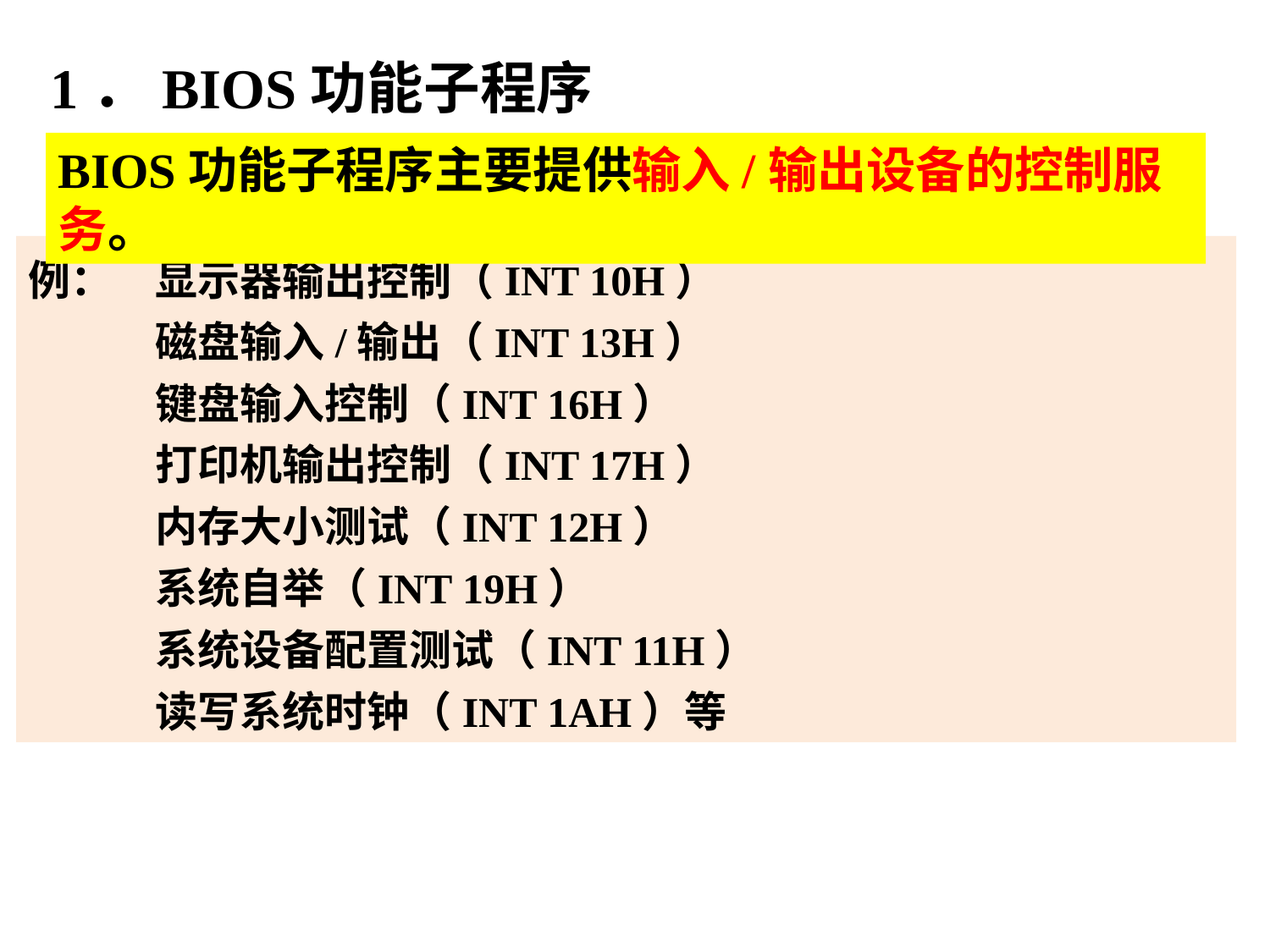

1．BIOS功能子程序
BIOS功能子程序主要提供输入/输出设备的控制服务。
例：	显示器输出控制（INT 10H）
        	磁盘输入/输出（INT 13H）
	键盘输入控制（INT 16H）
	打印机输出控制（INT 17H）
	内存大小测试（INT 12H）
	系统自举（INT 19H）
	系统设备配置测试（INT 11H）
	读写系统时钟（INT 1AH）等
125